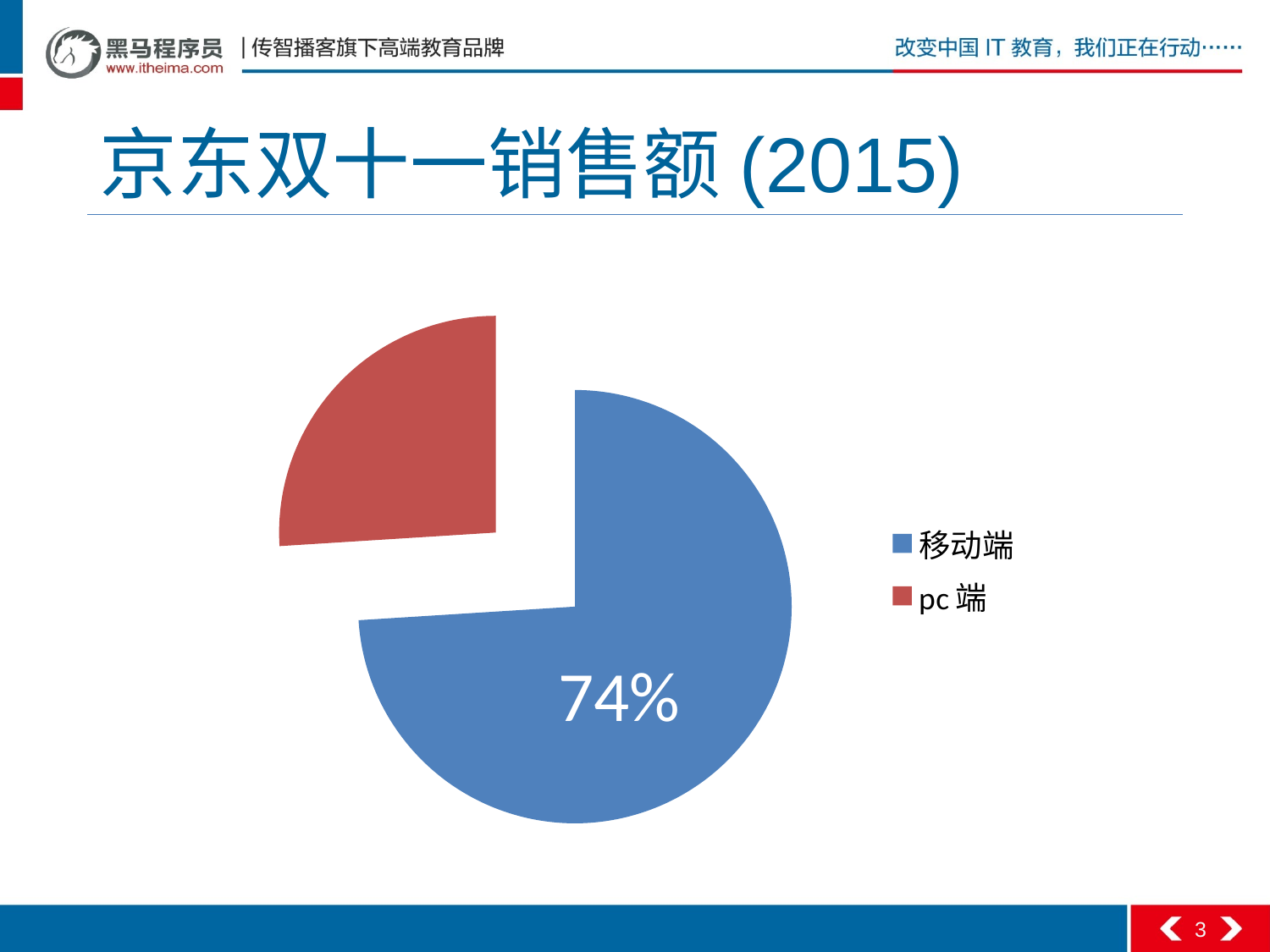

# 京东双十一销售额(2015)

### Chart

| Category | 销售额 | 列1 |
|---|---|---|
| 移动端 | 0.7400000000000017 | None |
| pc端 | 0.26 | None |
74%
3